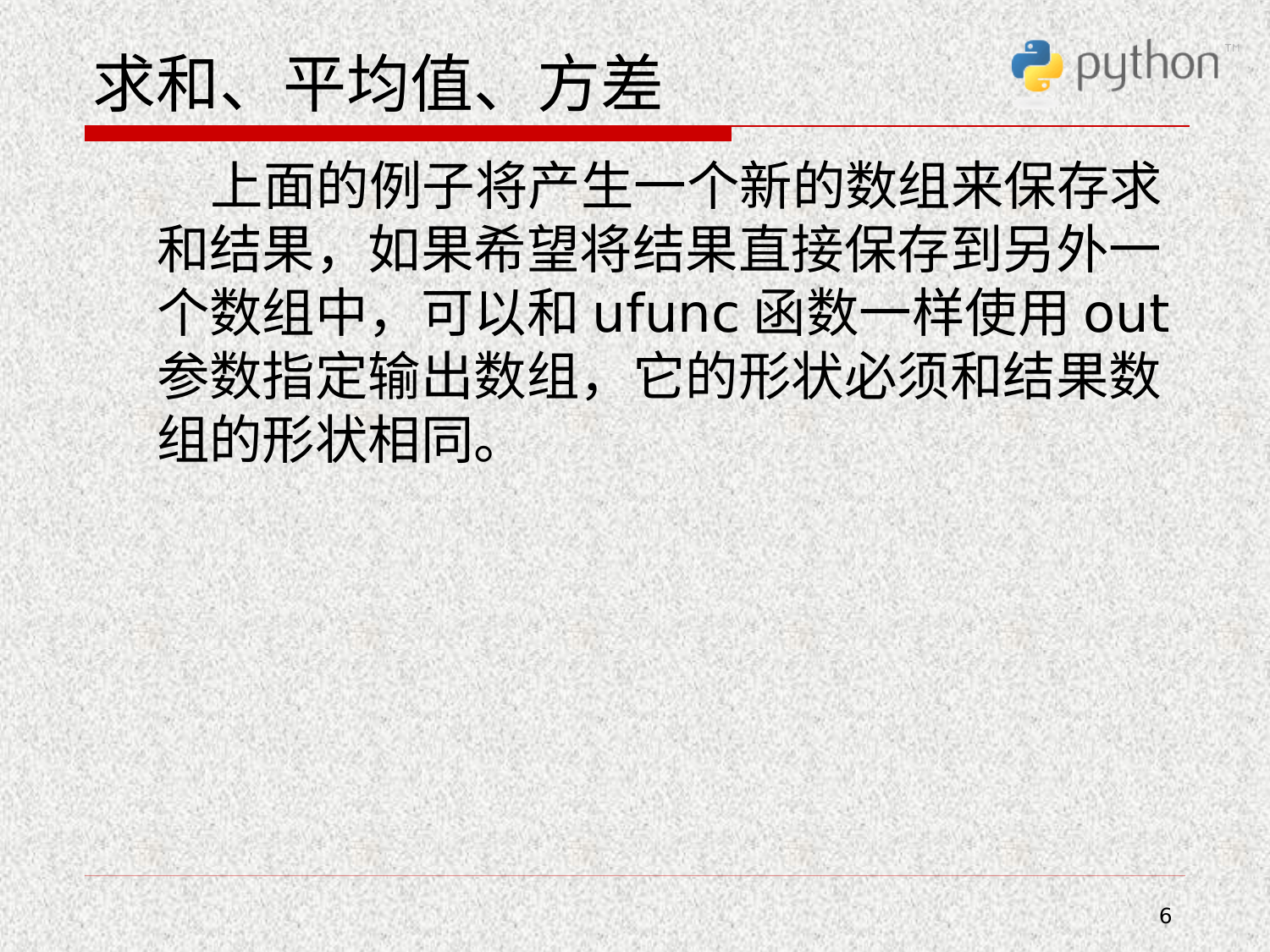

# 求和、平均值、方差
         上面的例子将产生一个新的数组来保存求和结果，如果希望将结果直接保存到另外一个数组中，可以和ufunc函数一样使用out参数指定输出数组，它的形状必须和结果数组的形状相同。

6